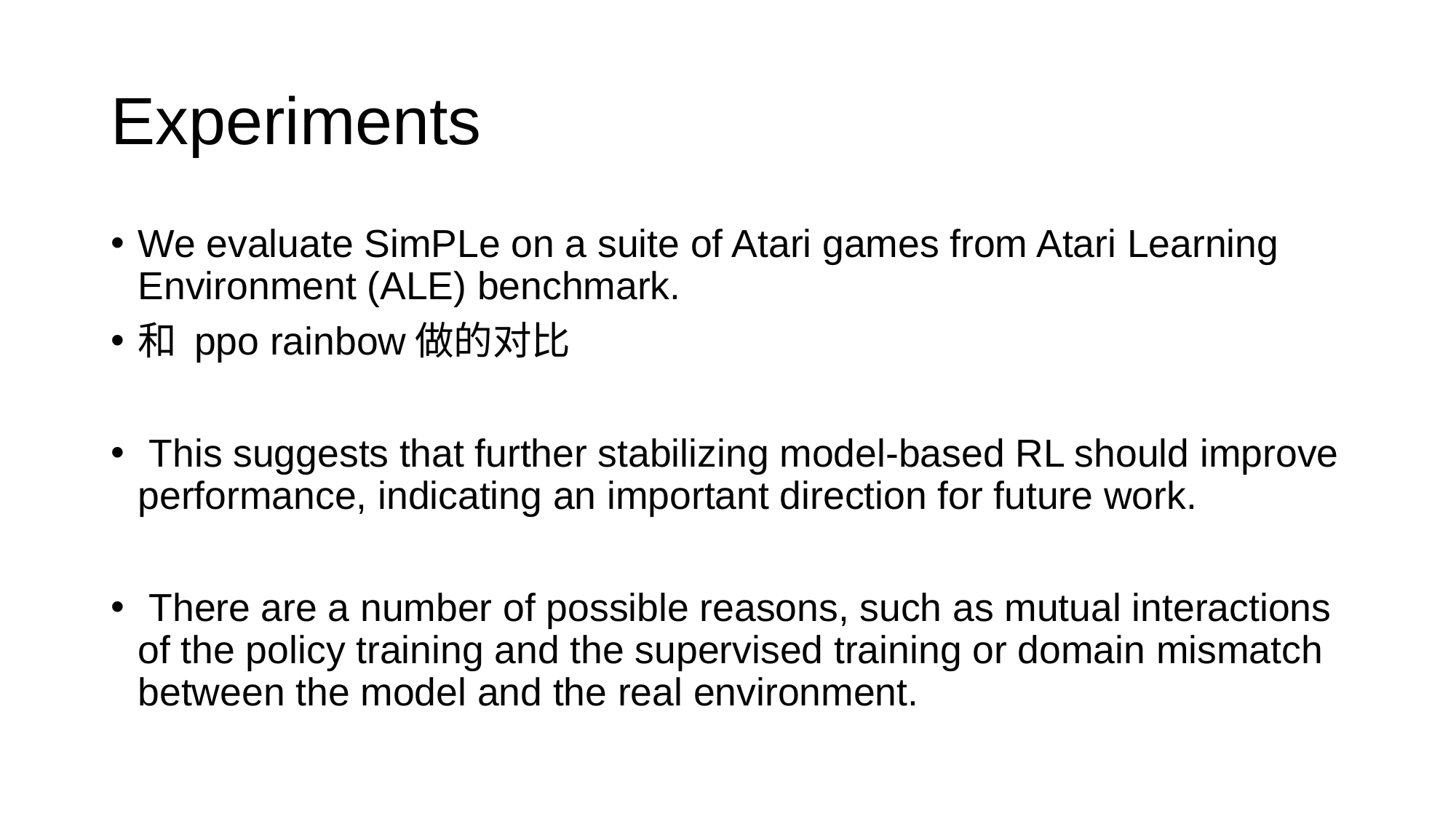

# Experiments
We evaluate SimPLe on a suite of Atari games from Atari Learning Environment (ALE) benchmark.
和 ppo rainbow做的对比

 This suggests that further stabilizing model-based RL should improve performance, indicating an important direction for future work.

 There are a number of possible reasons, such as mutual interactions of the policy training and the supervised training or domain mismatch between the model and the real environment.